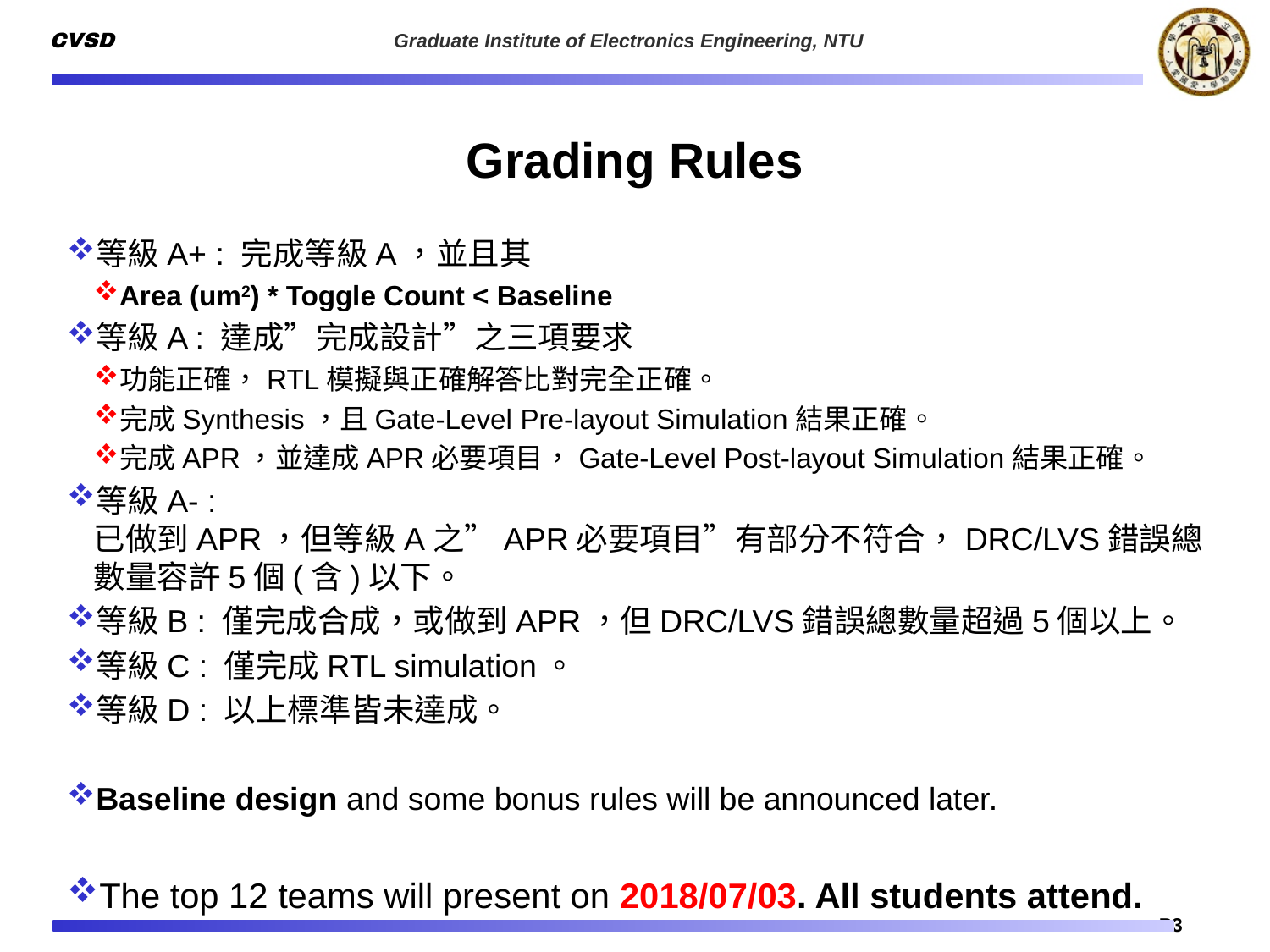

# Grading Rules
等級A+ : 完成等級A，並且其
Area (um2) * Toggle Count < Baseline
等級A : 達成”完成設計”之三項要求
功能正確，RTL模擬與正確解答比對完全正確。
完成Synthesis，且Gate-Level Pre-layout Simulation結果正確。
完成APR，並達成APR必要項目，Gate-Level Post-layout Simulation結果正確。
等級A- : 已做到APR，但等級A之”APR必要項目”有部分不符合，DRC/LVS錯誤總數量容許5個(含)以下。
等級B : 僅完成合成，或做到APR，但DRC/LVS錯誤總數量超過5個以上。
等級C : 僅完成RTL simulation。
等級D : 以上標準皆未達成。

Baseline design and some bonus rules will be announced later.

The top 12 teams will present on 2018/07/03. All students attend.